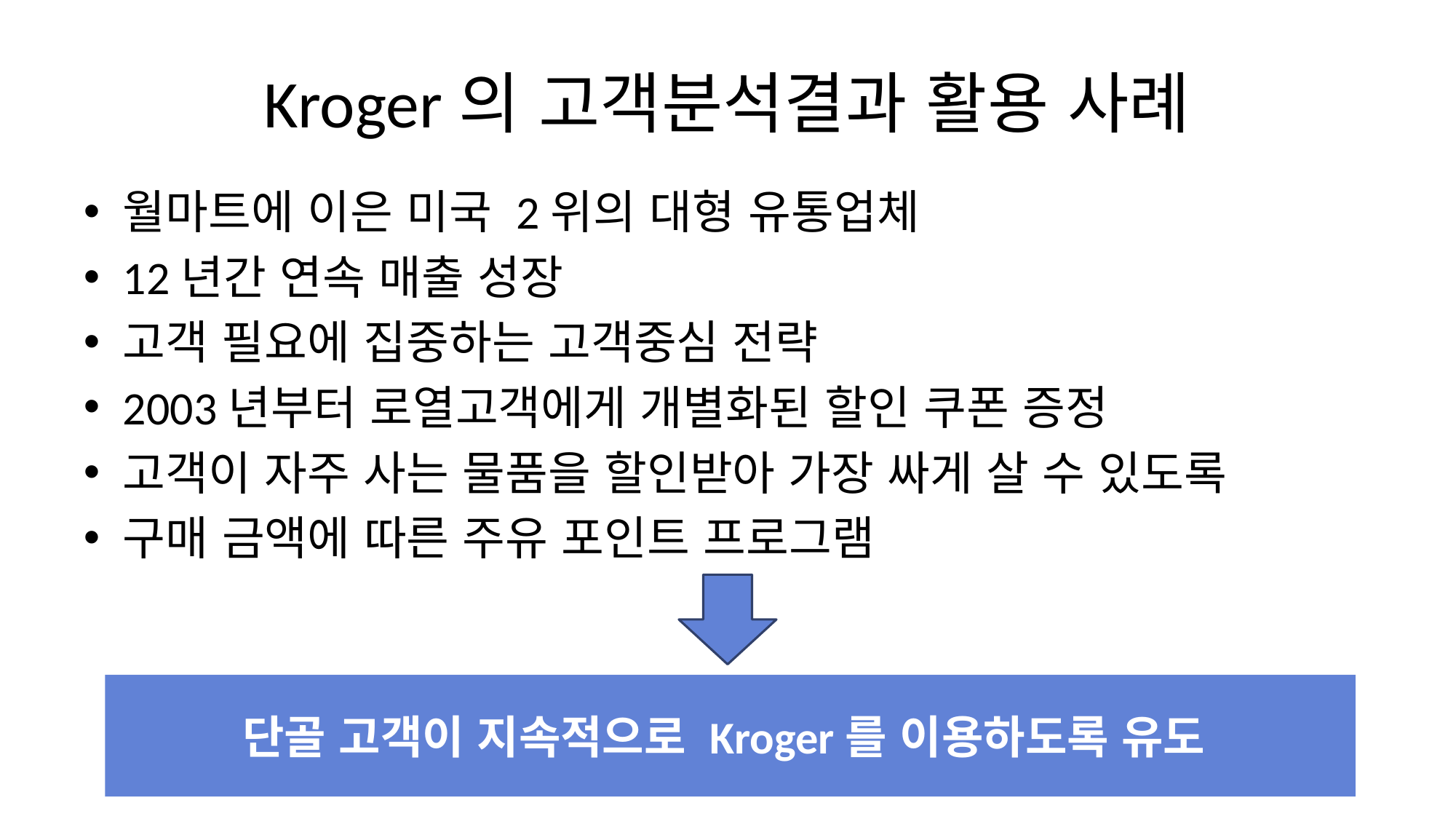

# Kroger의 고객분석결과 활용 사례
월마트에 이은 미국 2위의 대형 유통업체
12년간 연속 매출 성장
고객 필요에 집중하는 고객중심 전략
2003년부터 로열고객에게 개별화된 할인 쿠폰 증정
고객이 자주 사는 물품을 할인받아 가장 싸게 살 수 있도록
구매 금액에 따른 주유 포인트 프로그램

단골 고객이 지속적으로 Kroger를 이용하도록 유도